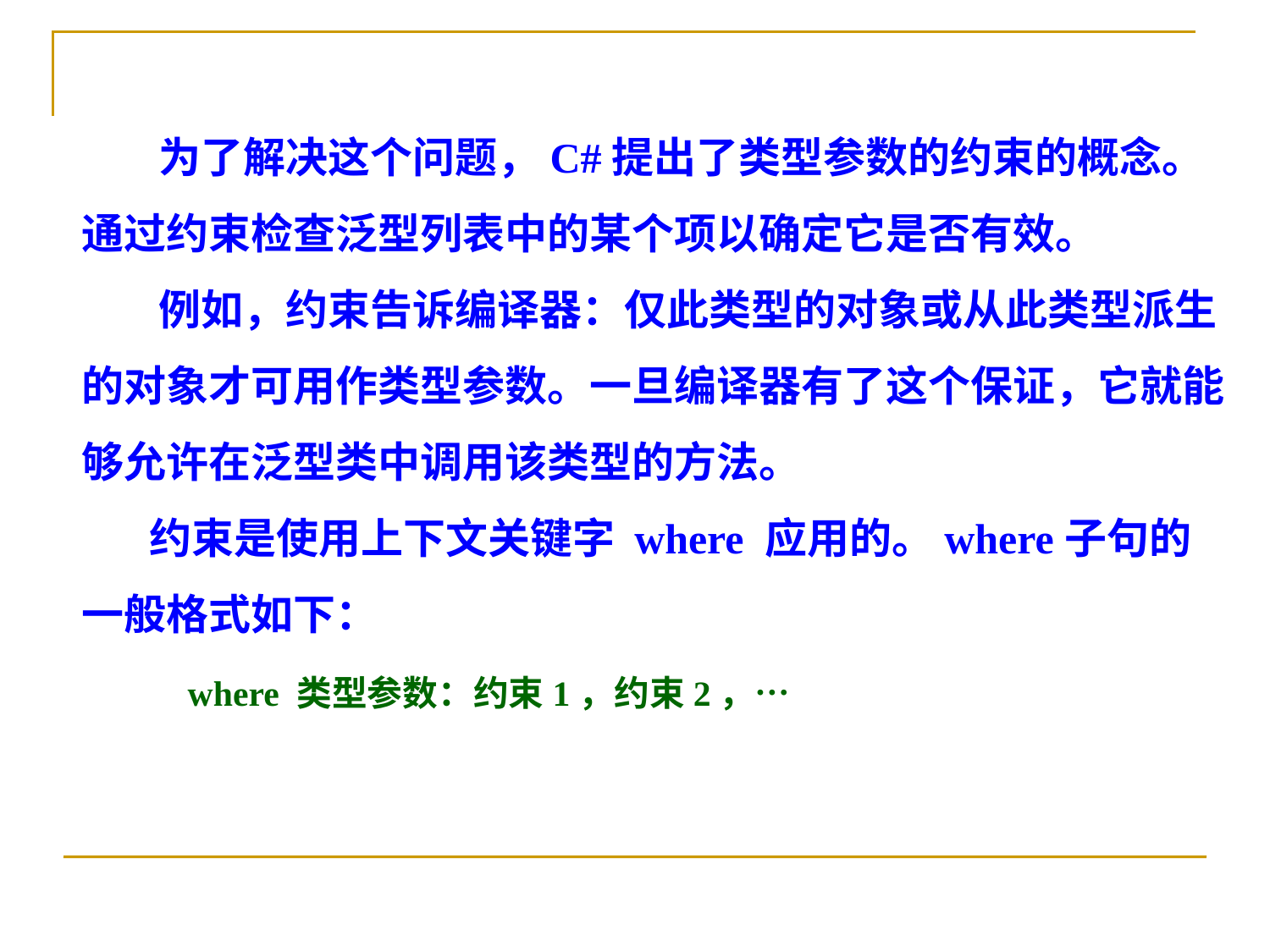

为了解决这个问题，C#提出了类型参数的约束的概念。通过约束检查泛型列表中的某个项以确定它是否有效。
       例如，约束告诉编译器：仅此类型的对象或从此类型派生的对象才可用作类型参数。一旦编译器有了这个保证，它就能够允许在泛型类中调用该类型的方法。
      约束是使用上下文关键字 where 应用的。where子句的一般格式如下：
          where 类型参数：约束1，约束2，…